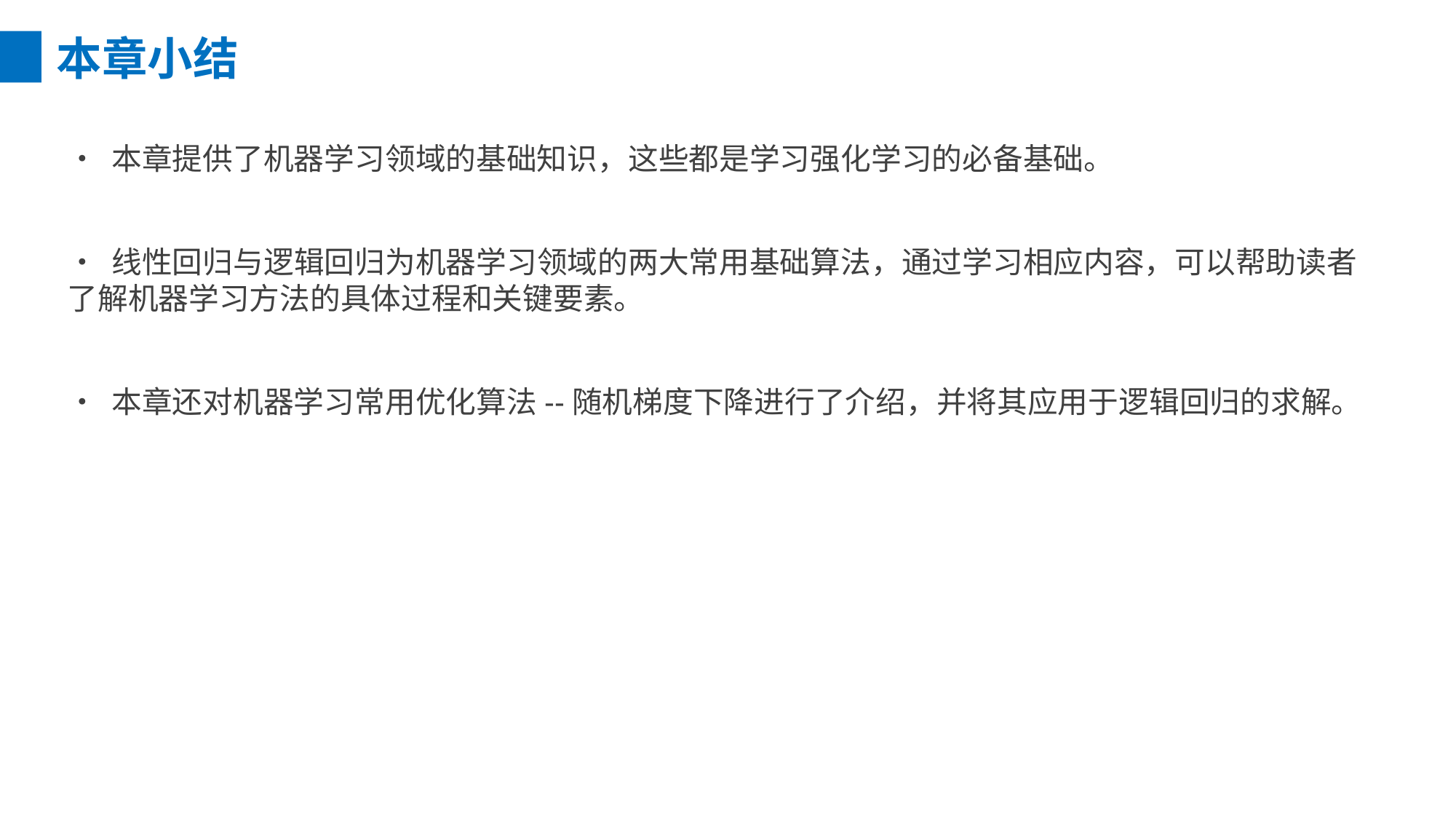

本章小结
• 本章提供了机器学习领域的基础知识，这些都是学习强化学习的必备基础。

• 线性回归与逻辑回归为机器学习领域的两大常用基础算法，通过学习相应内容，可以帮助读者了解机器学习方法的具体过程和关键要素。

• 本章还对机器学习常用优化算法--随机梯度下降进行了介绍，并将其应用于逻辑回归的求解。